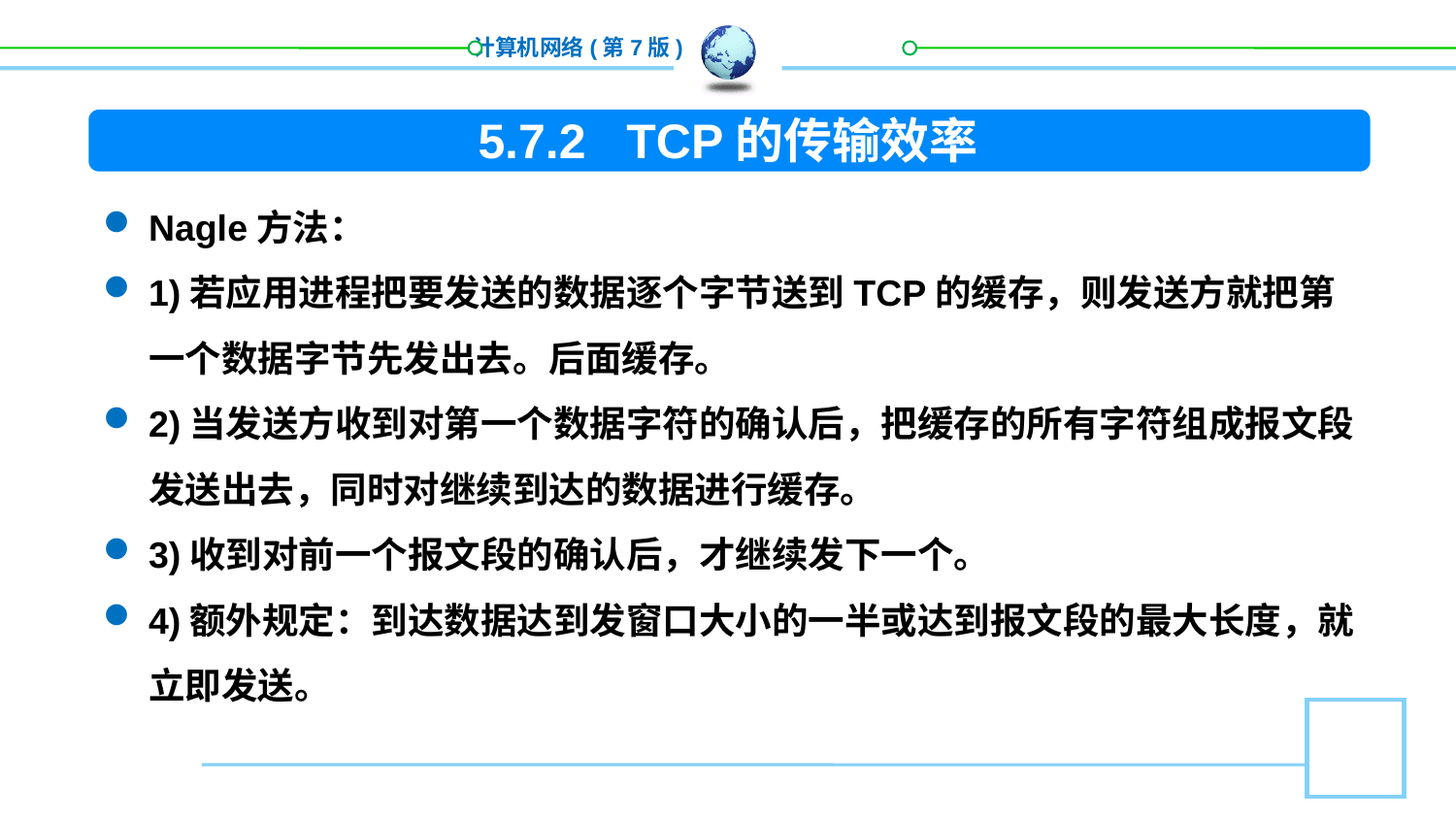

5.7.2   TCP的传输效率

Nagle方法：
1)若应用进程把要发送的数据逐个字节送到TCP的缓存，则发送方就把第一个数据字节先发出去。后面缓存。
2)当发送方收到对第一个数据字符的确认后，把缓存的所有字符组成报文段发送出去，同时对继续到达的数据进行缓存。
3)收到对前一个报文段的确认后，才继续发下一个。
4)额外规定：到达数据达到发窗口大小的一半或达到报文段的最大长度，就立即发送。